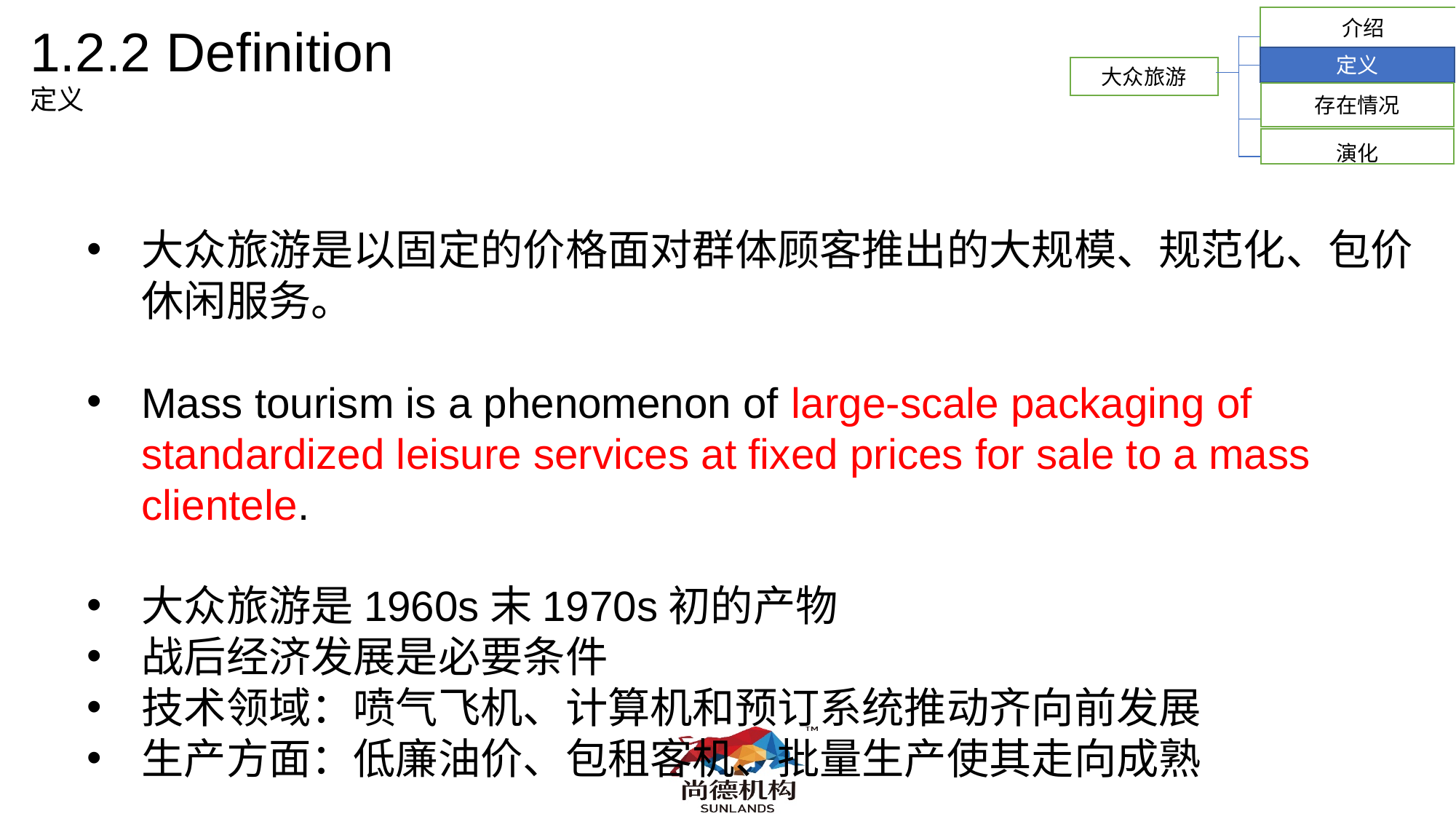

介绍
1.2.2 Definition
定义
定义
大众旅游
存在情况
演化
大众旅游是以固定的价格面对群体顾客推出的大规模、规范化、包价休闲服务。

Mass tourism is a phenomenon of large-scale packaging of standardized leisure services at fixed prices for sale to a mass clientele.

大众旅游是1960s末1970s初的产物
战后经济发展是必要条件
技术领域：喷气飞机、计算机和预订系统推动齐向前发展
生产方面：低廉油价、包租客机、批量生产使其走向成熟